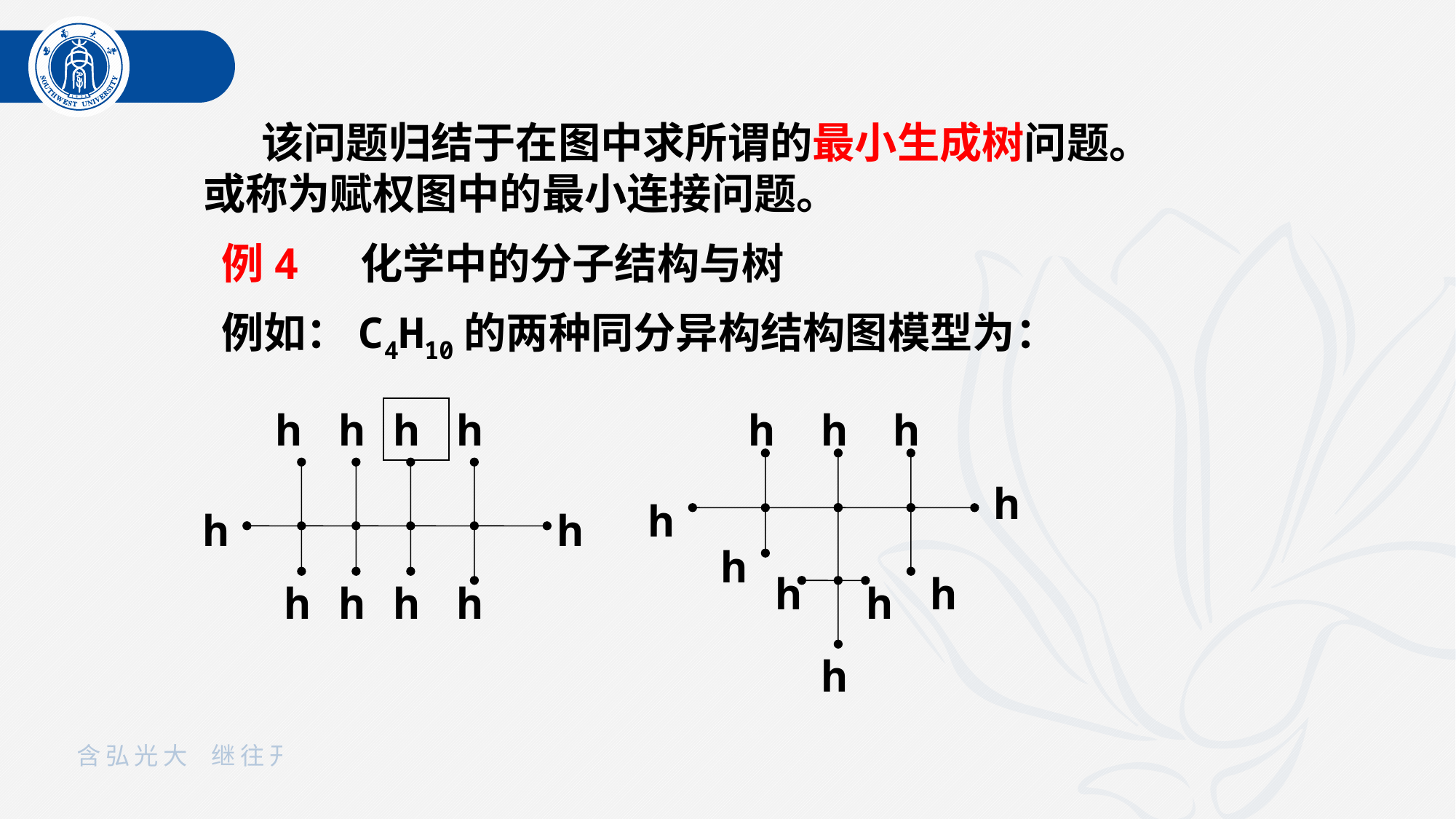

该问题归结于在图中求所谓的最小生成树问题。或称为赋权图中的最小连接问题。
例4  化学中的分子结构与树
例如：C4H10的两种同分异构结构图模型为：
h
h
h
h

h
h

h
h
h
h
h
h
h

h
h

h
h
h
h

h